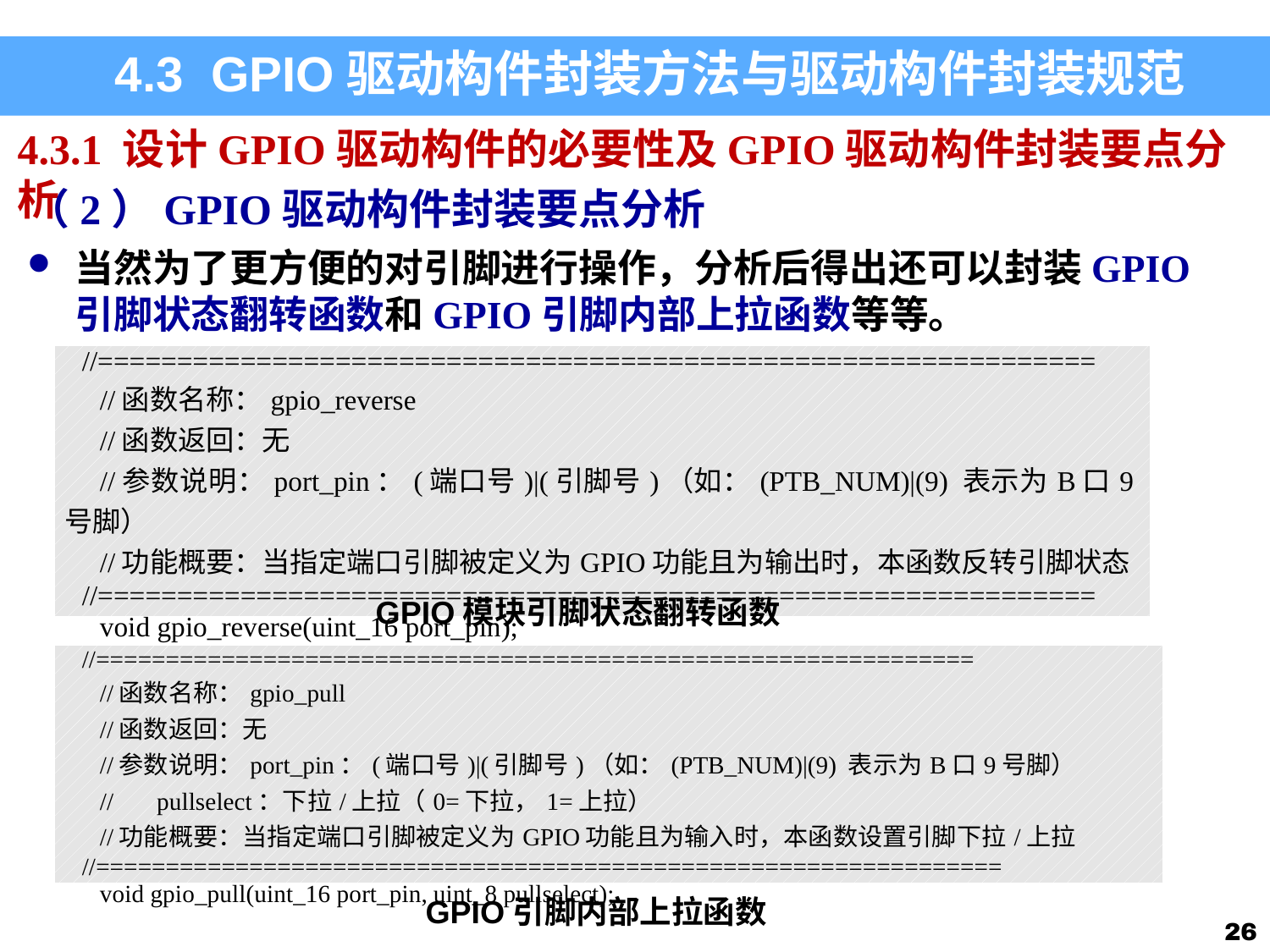

4.3  GPIO驱动构件封装方法与驱动构件封装规范
4.3.1 设计GPIO驱动构件的必要性及GPIO驱动构件封装要点分析
（2）GPIO驱动构件封装要点分析
当然为了更方便的对引脚进行操作，分析后得出还可以封装GPIO引脚状态翻转函数和GPIO引脚内部上拉函数等等。
| //=============================================================== //函数名称：gpio\_reverse //函数返回：无 //参数说明：port\_pin：(端口号)|(引脚号)（如：(PTB\_NUM)|(9) 表示为B口9号脚） //功能概要：当指定端口引脚被定义为GPIO功能且为输出时，本函数反转引脚状态 //=============================================================== void gpio\_reverse(uint\_16 port\_pin); |
| --- |
GPIO模块引脚状态翻转函数
| //=============================================================== //函数名称：gpio\_pull //函数返回：无 //参数说明：port\_pin：(端口号)|(引脚号)（如：(PTB\_NUM)|(9) 表示为B口9号脚） // pullselect：下拉/上拉（0=下拉，1=上拉） //功能概要：当指定端口引脚被定义为GPIO功能且为输入时，本函数设置引脚下拉/上拉 //================================================================= void gpio\_pull(uint\_16 port\_pin, uint\_8 pullselect); |
| --- |
GPIO引脚内部上拉函数
26